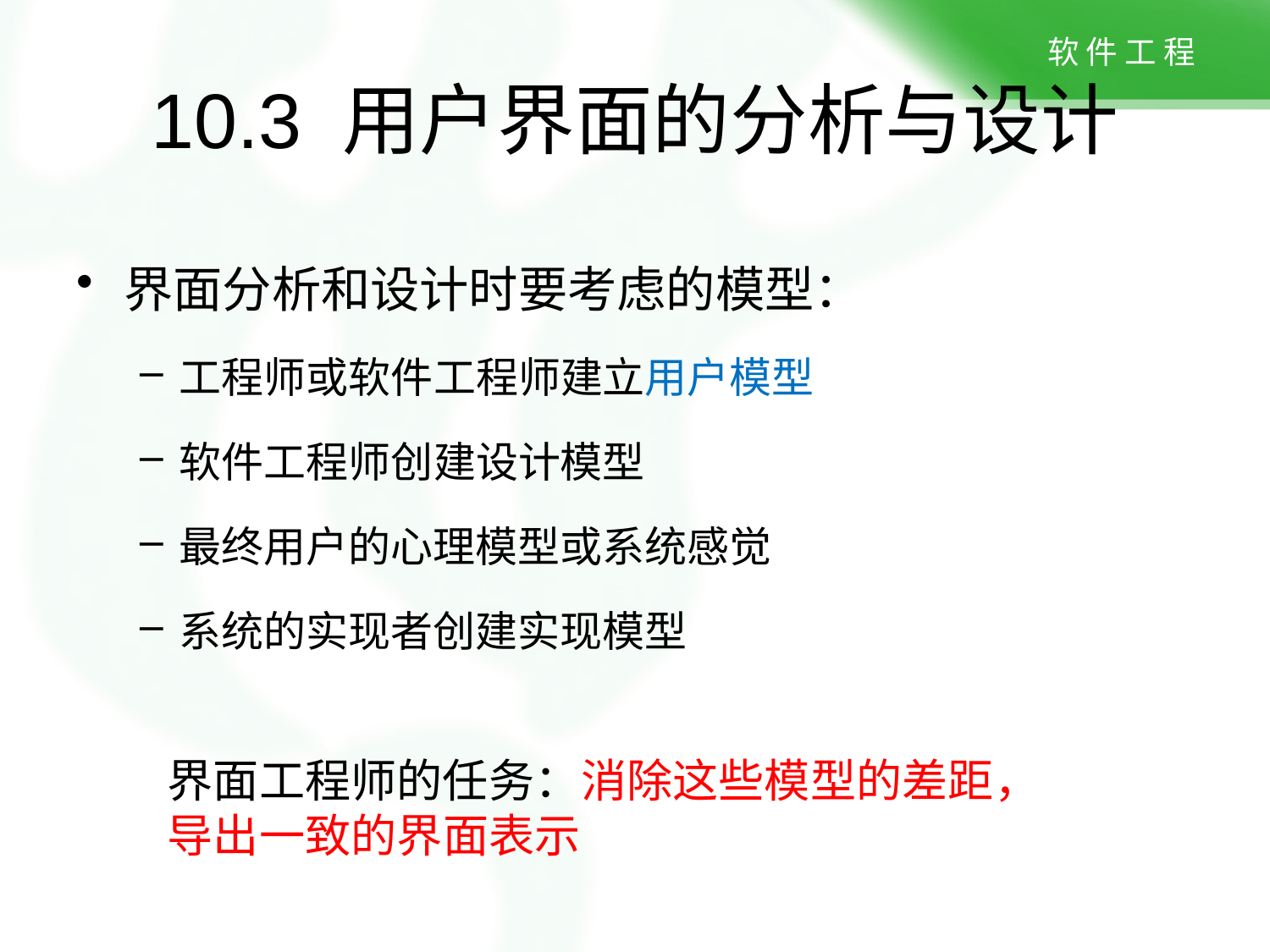

# 10.3 用户界面的分析与设计
界面分析和设计时要考虑的模型：
工程师或软件工程师建立用户模型
软件工程师创建设计模型
最终用户的心理模型或系统感觉
系统的实现者创建实现模型
界面工程师的任务：消除这些模型的差距，导出一致的界面表示